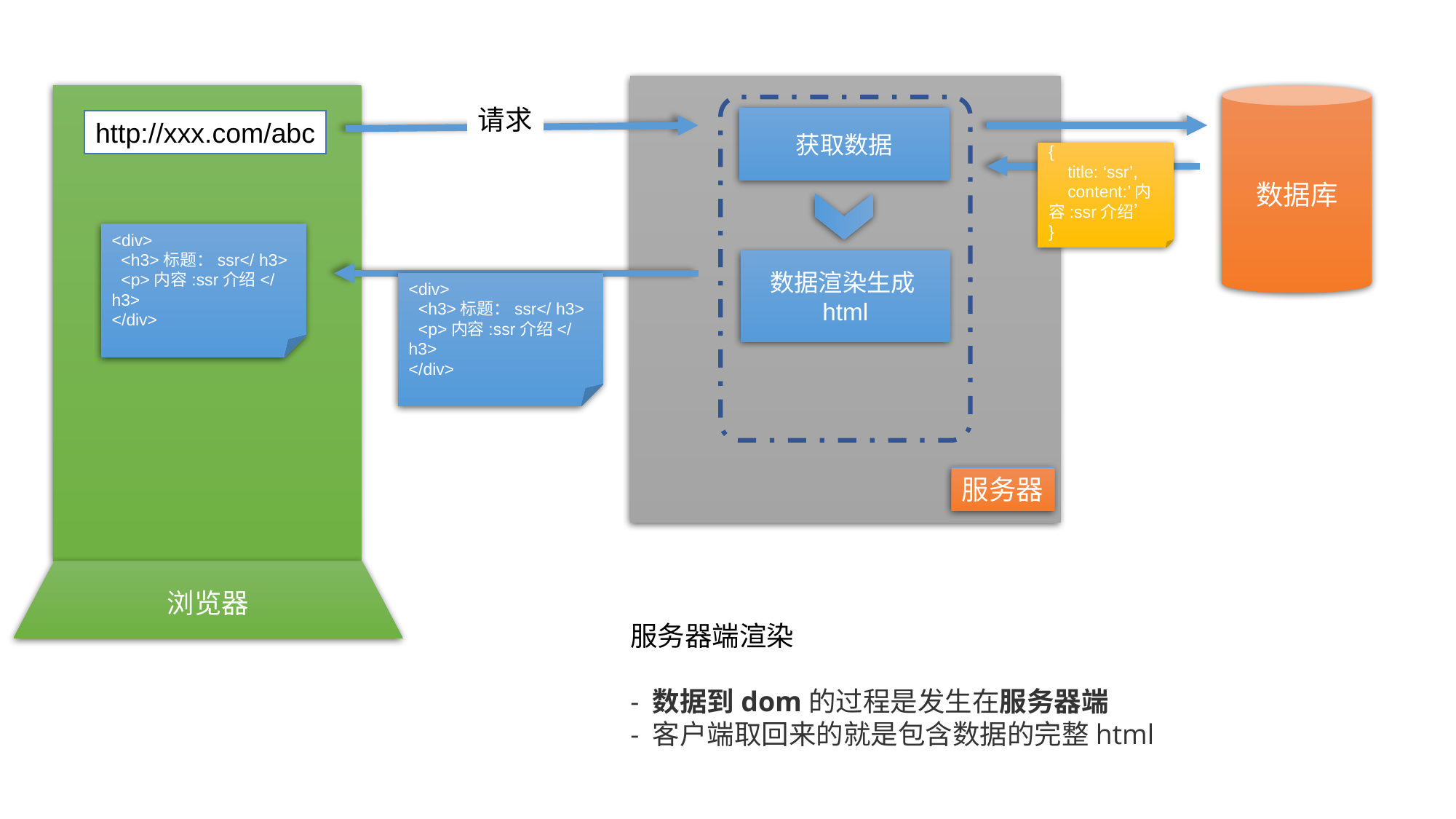

数据库
请求

获取数据
http://xxx.com/abc
{
    title: ‘ssr’,
    content:’内容:ssr介绍’
}

<div>
  <h3>标题：ssr</ h3>
  <p>内容:ssr介绍</ h3>
</div>
数据渲染生成html
<div>
  <h3>标题：ssr</ h3>
  <p>内容:ssr介绍</ h3>
</div>
服务器
浏览器
服务器端渲染

- 数据到dom的过程是发生在服务器端
- 客户端取回来的就是包含数据的完整html